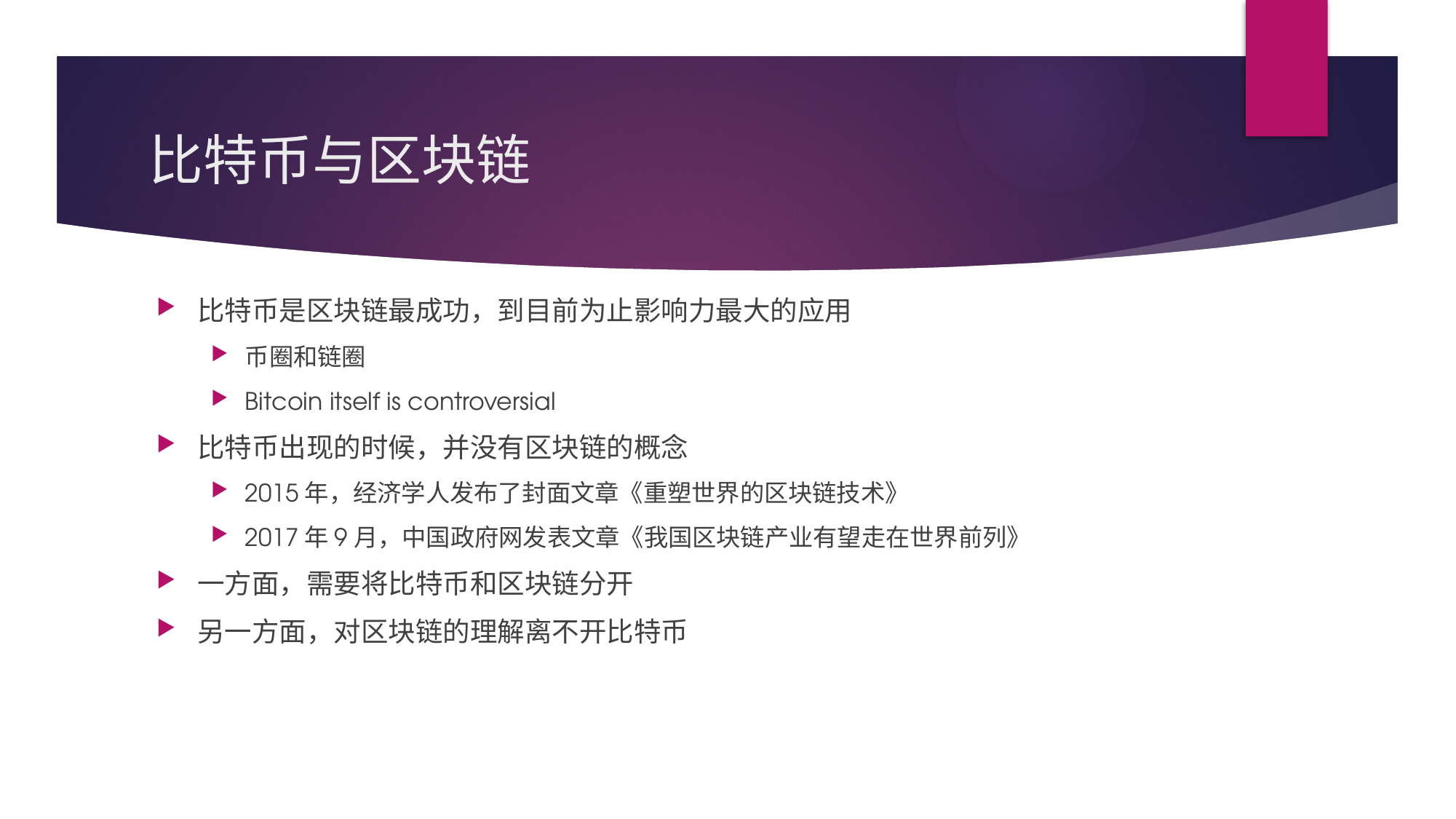

# 比特币与区块链
比特币是区块链最成功，到目前为止影响力最大的应用
币圈和链圈
Bitcoin itself is controversial
比特币出现的时候，并没有区块链的概念
2015年，经济学人发布了封面文章《重塑世界的区块链技术》
2017年9月，中国政府网发表文章《我国区块链产业有望走在世界前列》
一方面，需要将比特币和区块链分开
另一方面，对区块链的理解离不开比特币